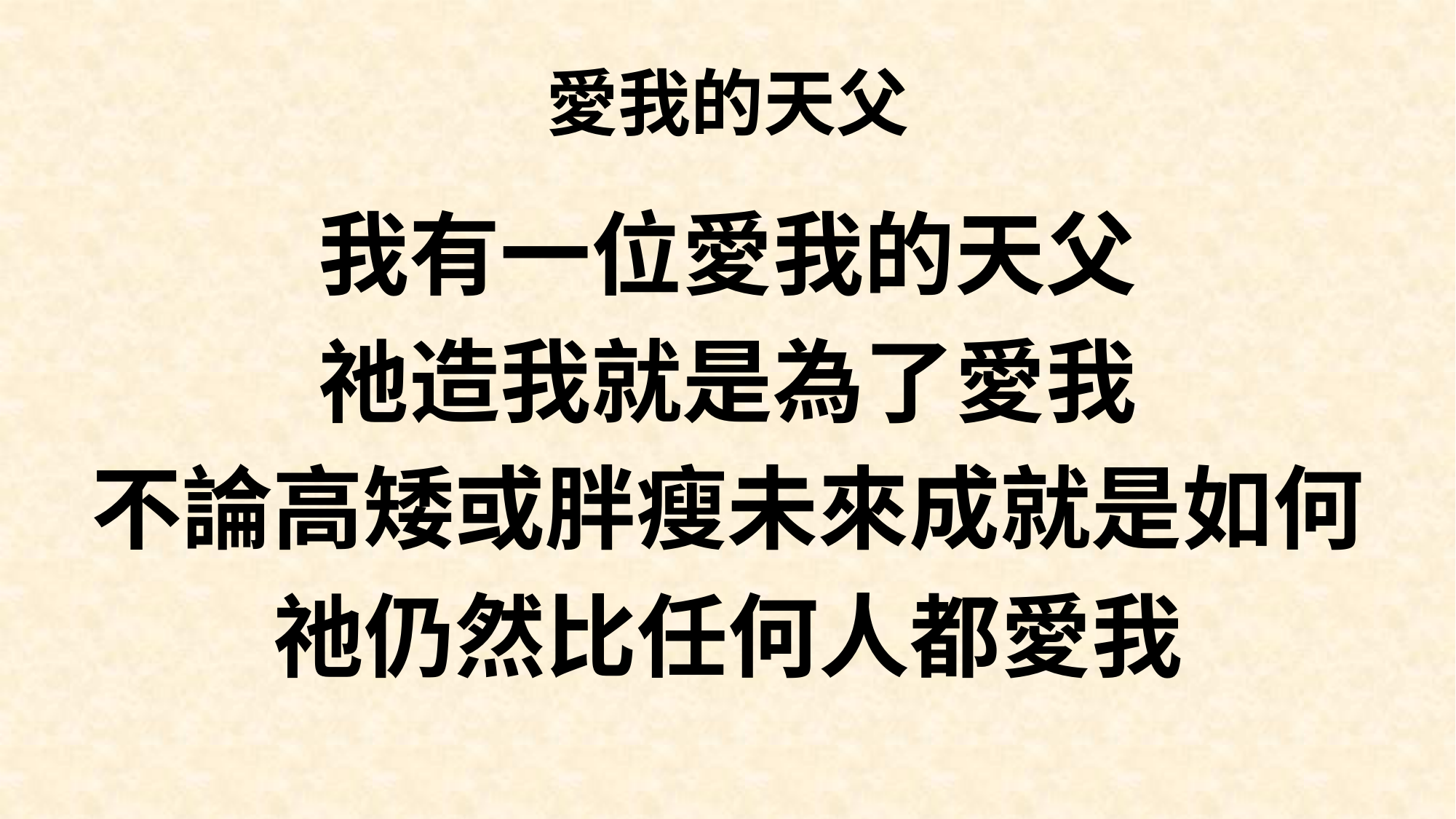

# 愛我的天父
我有一位愛我的天父
祂造我就是為了愛我
不論高矮或胖瘦未來成就是如何
祂仍然比任何人都愛我